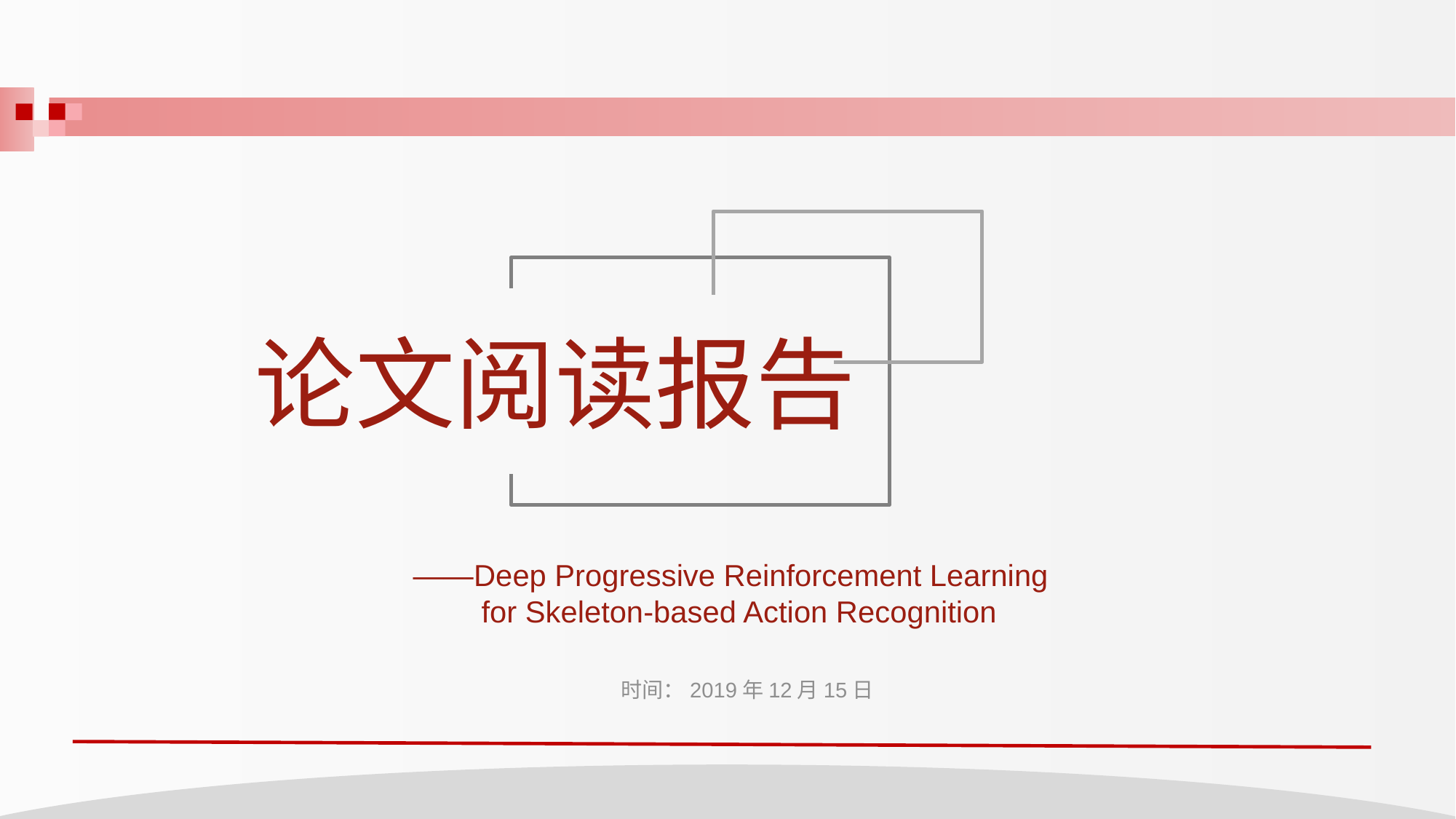

论文阅读报告
——Deep Progressive Reinforcement Learning
 for Skeleton-based Action Recognition
时间：2019年12月15日